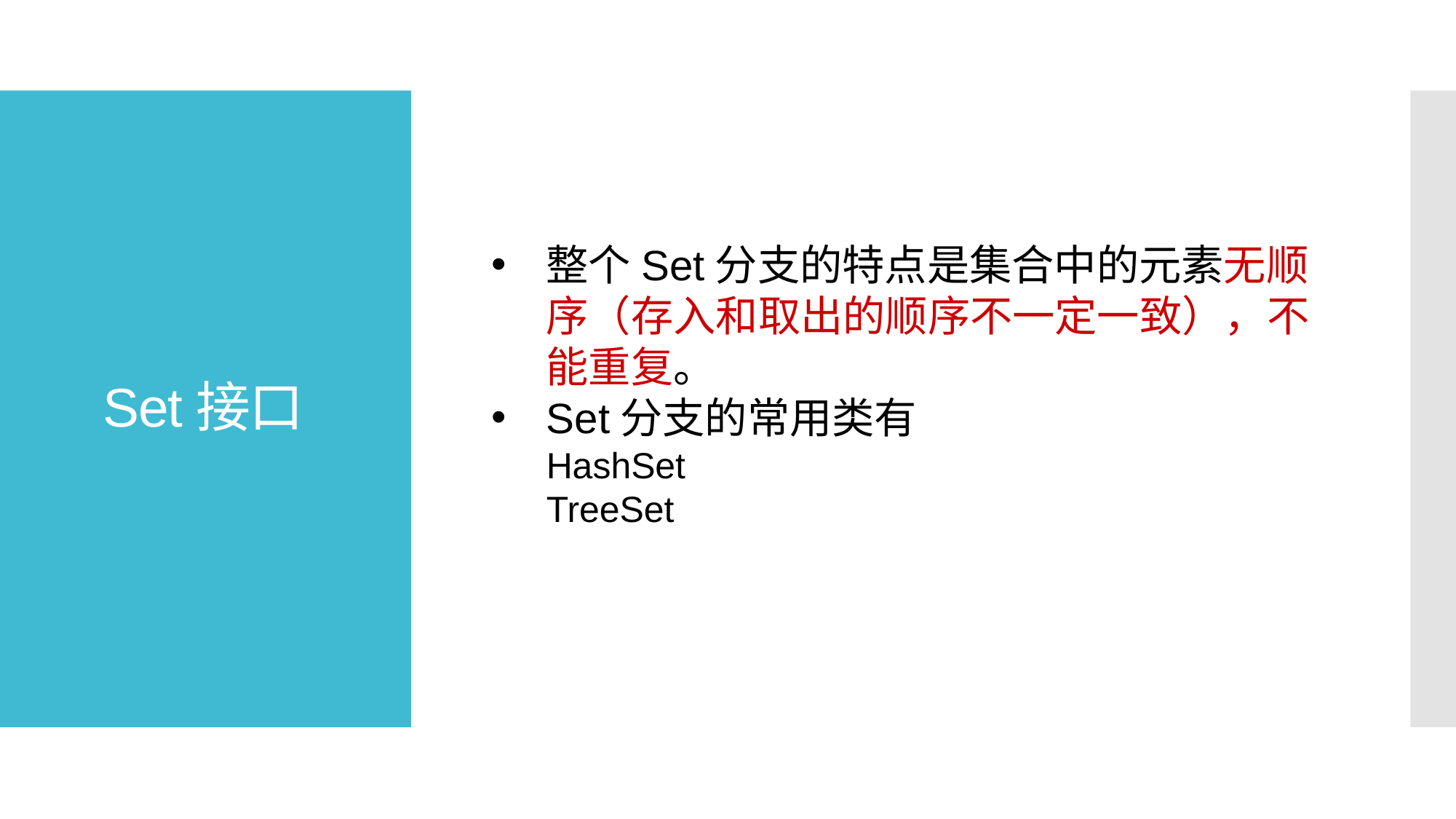

# Set接口
整个Set分支的特点是集合中的元素无顺序（存入和取出的顺序不一定一致），不能重复。
Set分支的常用类有
HashSet
TreeSet